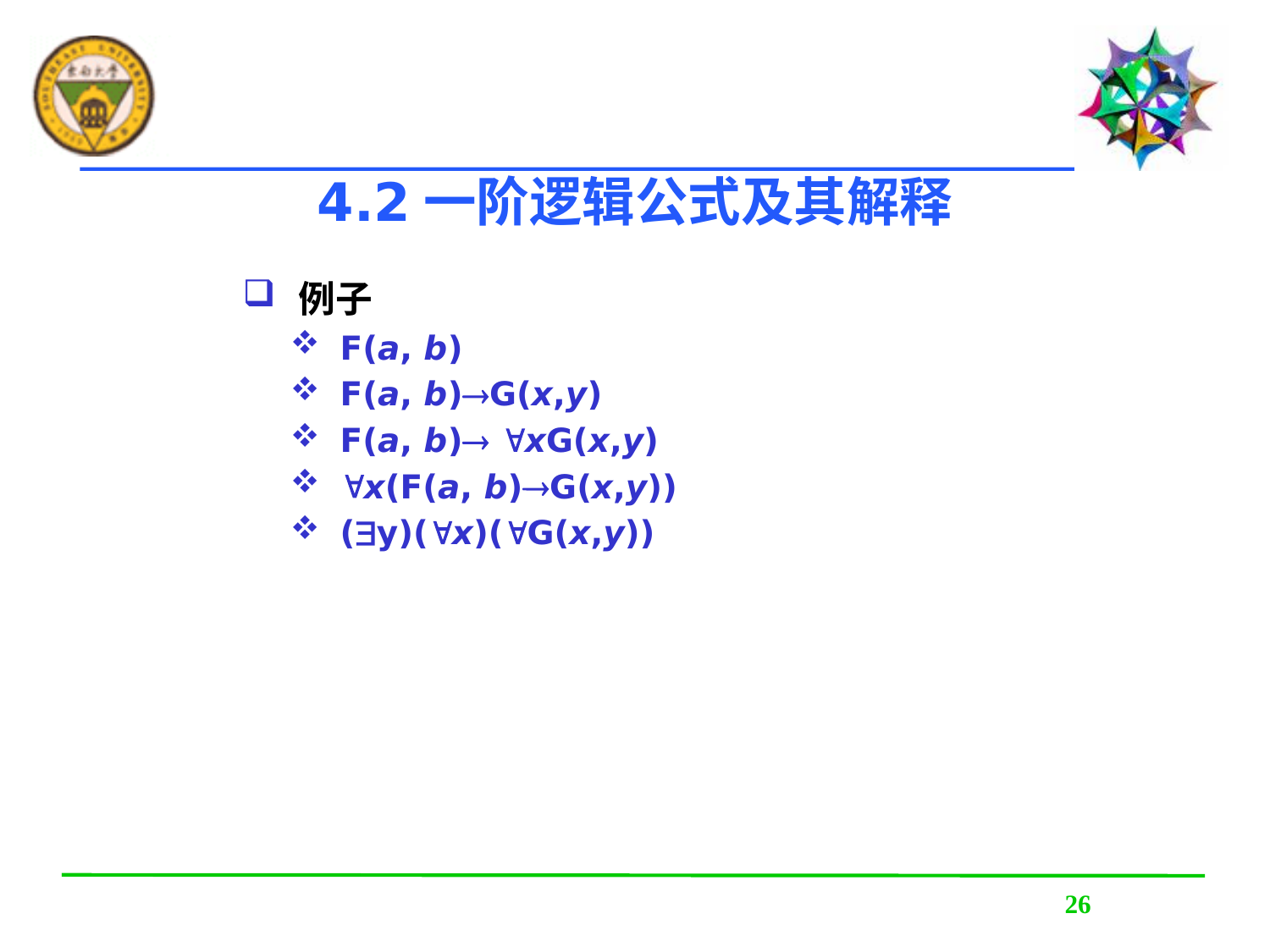

4.2一阶逻辑公式及其解释
例子
F(a, b)
F(a, b)→G(x,y)
F(a, b)→ ∀xG(x,y)
∀x(F(a, b)→G(x,y))
(∃y)(∀x)(∀G(x,y))